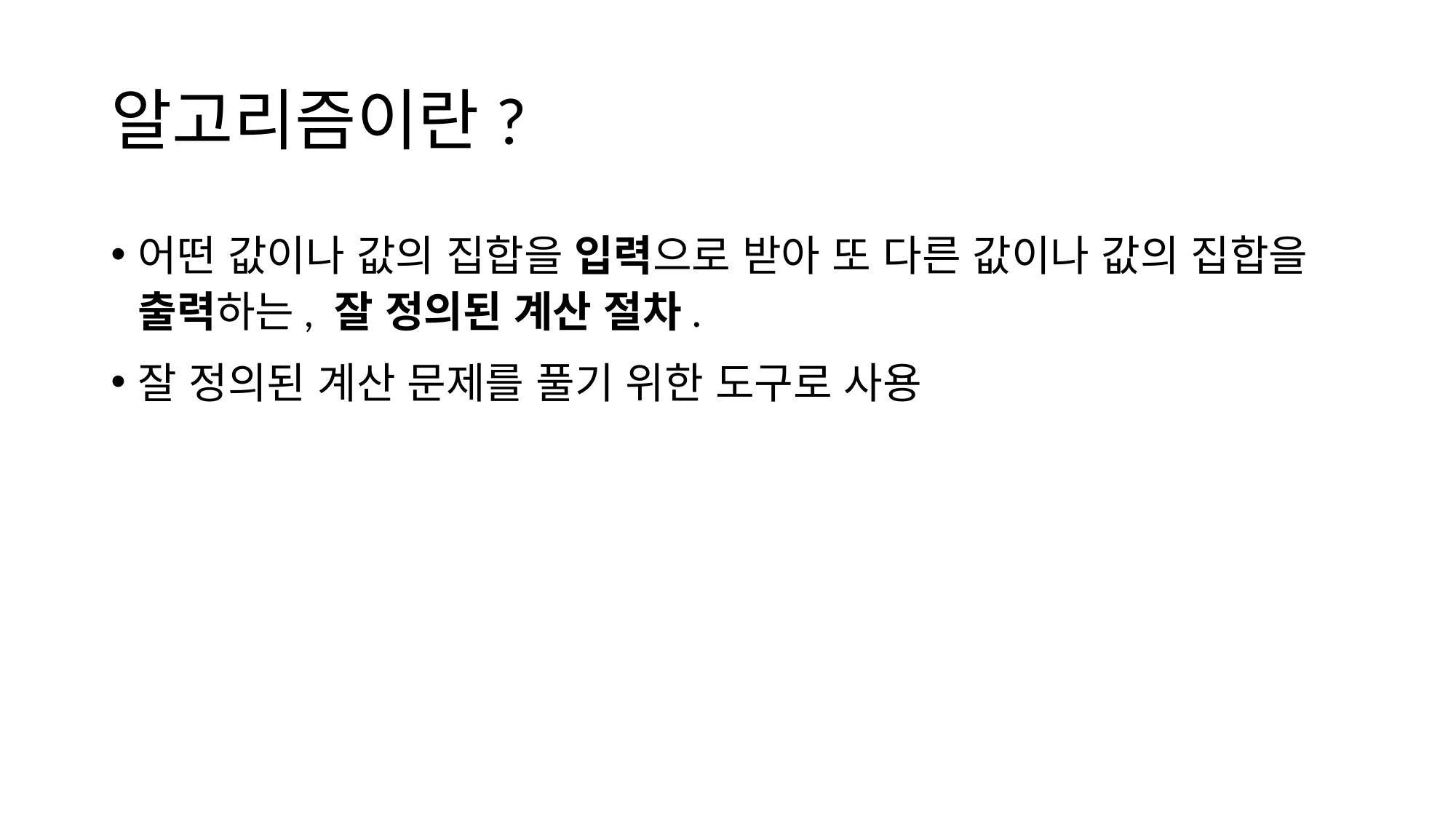

# 알고리즘이란?
어떤 값이나 값의 집합을 입력으로 받아 또 다른 값이나 값의 집합을 출력하는, 잘 정의된 계산 절차.
잘 정의된 계산 문제를 풀기 위한 도구로 사용